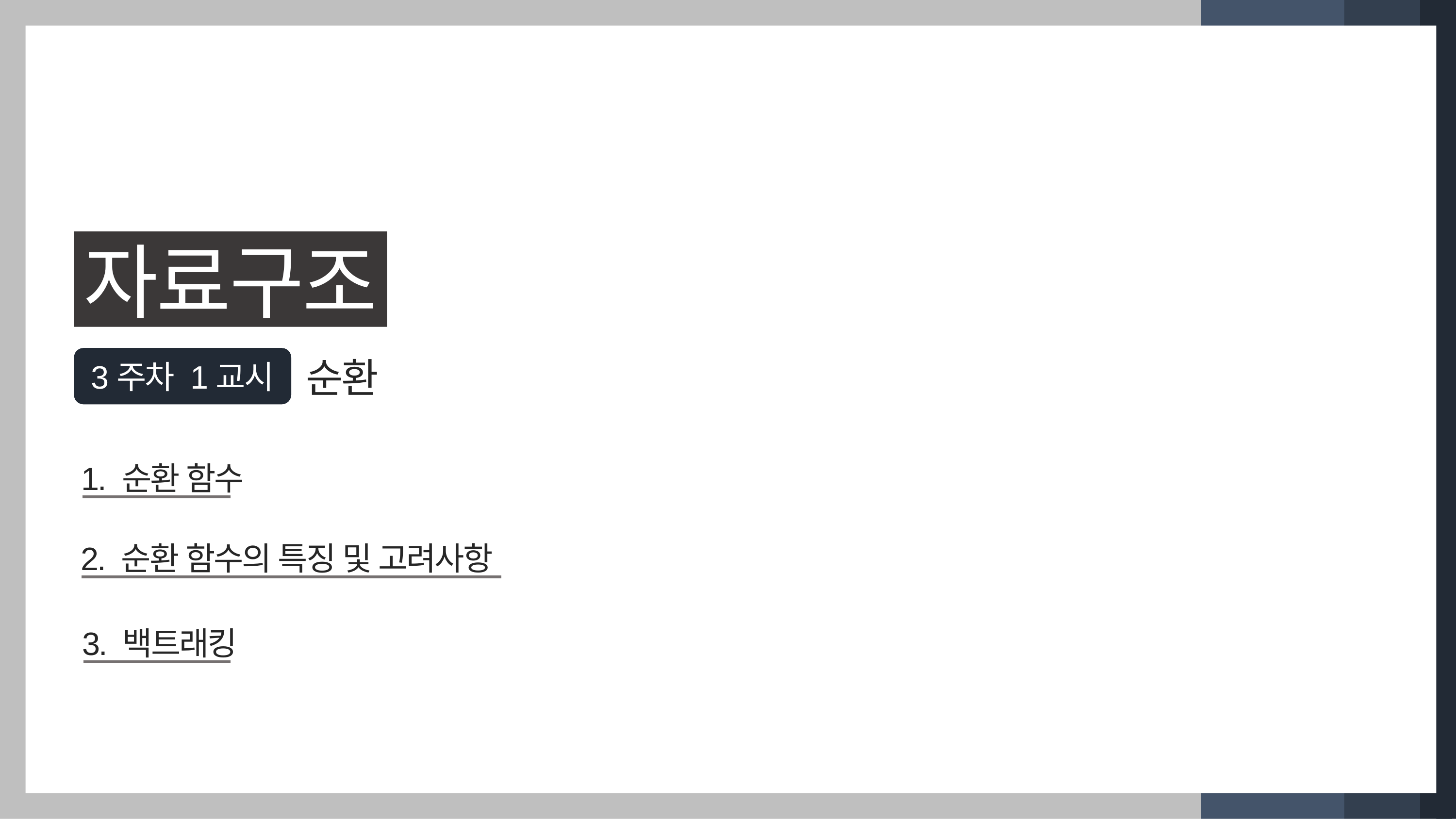

자료구조
3주차 1교시
순환

1. 순환 함수
2. 순환 함수의 특징 및 고려사항
3. 백트래킹